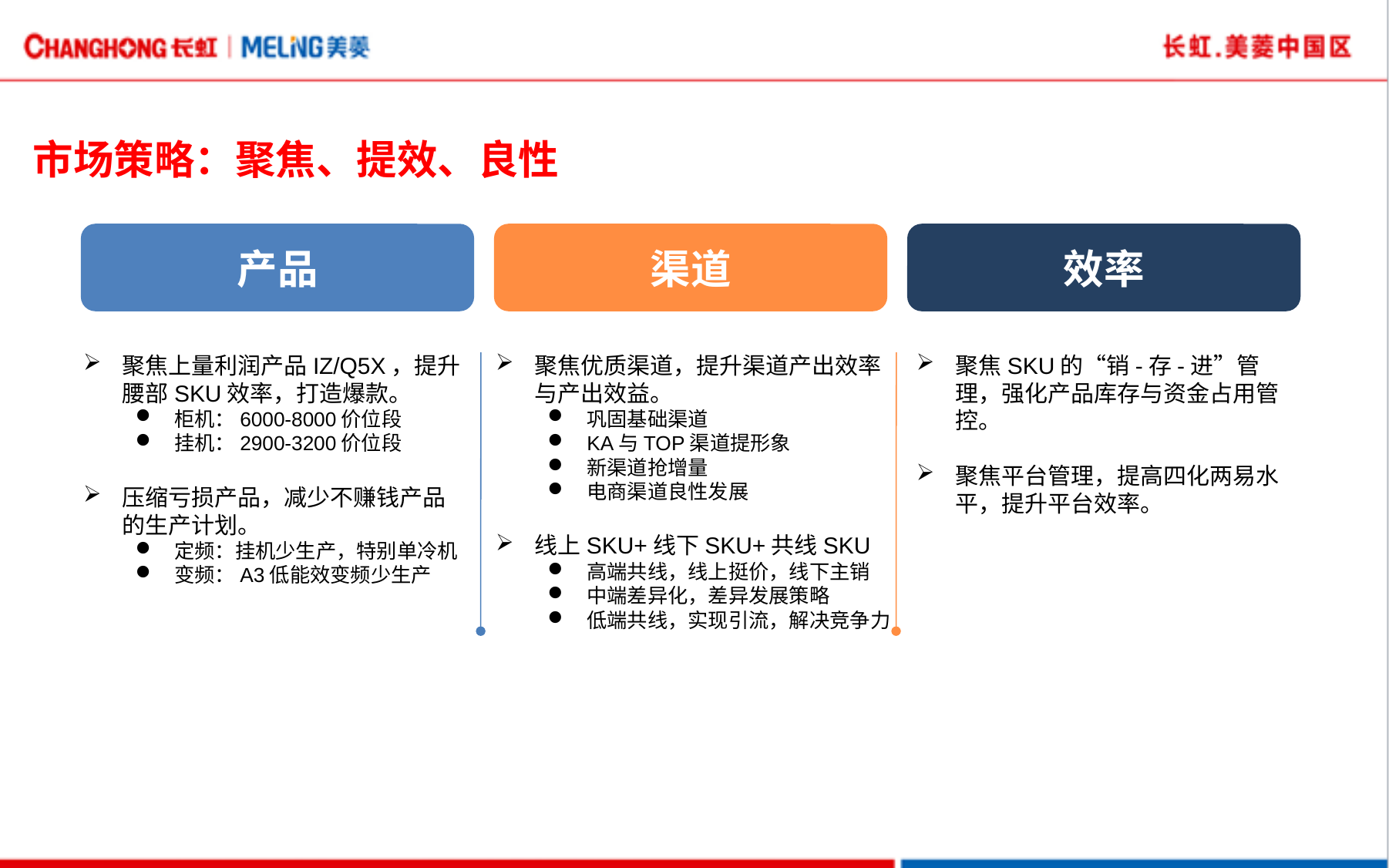

市场策略：聚焦、提效、良性
产品
渠道
效率
聚焦上量利润产品IZ/Q5X，提升腰部SKU效率，打造爆款。
柜机：6000-8000价位段
挂机：2900-3200价位段

压缩亏损产品，减少不赚钱产品的生产计划。
定频：挂机少生产，特别单冷机
变频：A3低能效变频少生产
聚焦优质渠道，提升渠道产出效率与产出效益。
巩固基础渠道
KA与TOP渠道提形象
新渠道抢增量
电商渠道良性发展

线上SKU+线下SKU+共线SKU
高端共线，线上挺价，线下主销
中端差异化，差异发展策略
低端共线，实现引流，解决竞争力
聚焦SKU的“销-存-进”管理，强化产品库存与资金占用管控。

聚焦平台管理，提高四化两易水平，提升平台效率。